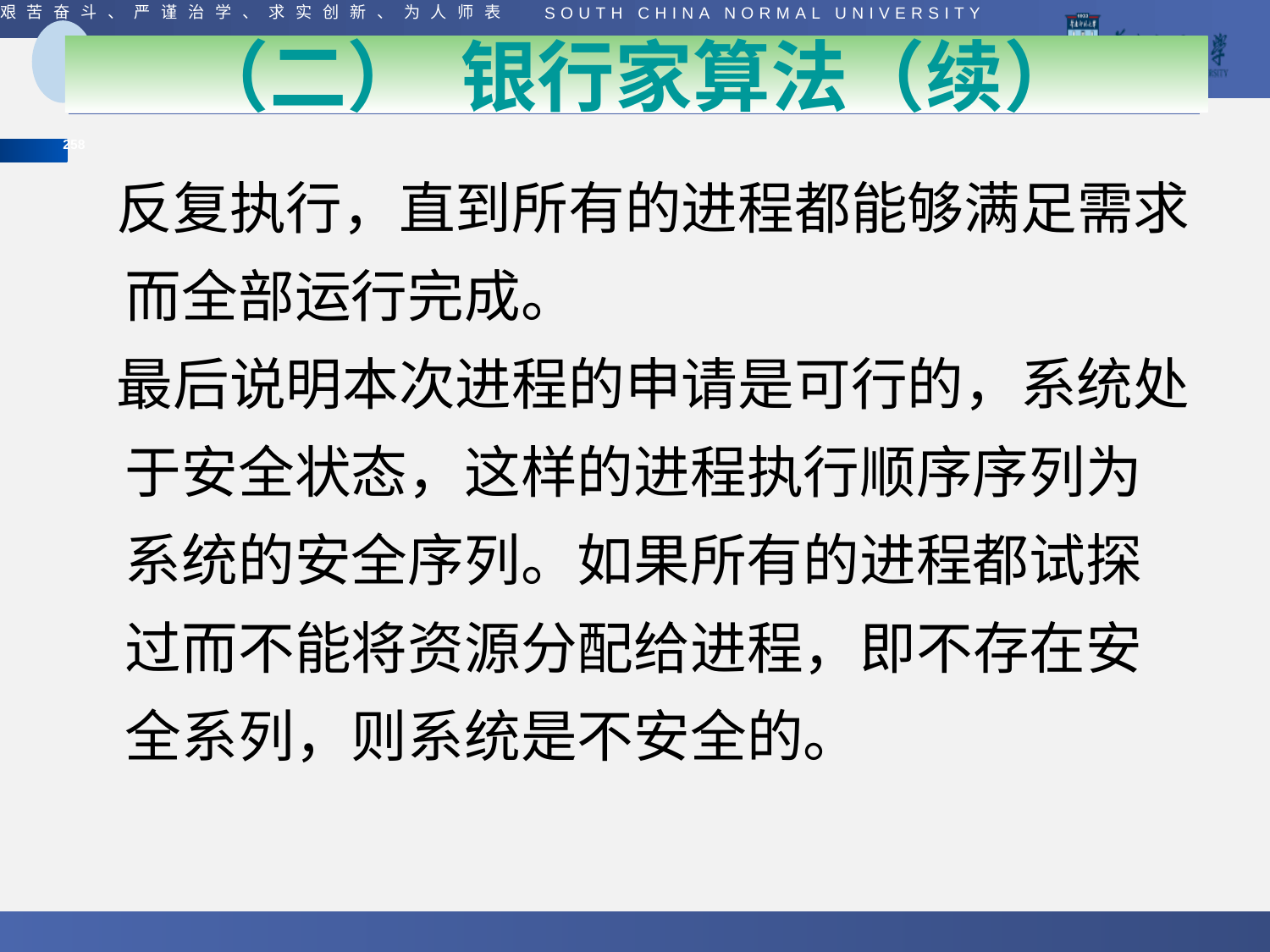

（二）  银行家算法（续）
  反复执行，直到所有的进程都能够满足需求而全部运行完成。
  最后说明本次进程的申请是可行的，系统处于安全状态，这样的进程执行顺序序列为系统的安全序列。如果所有的进程都试探过而不能将资源分配给进程，即不存在安全系列，则系统是不安全的。

258